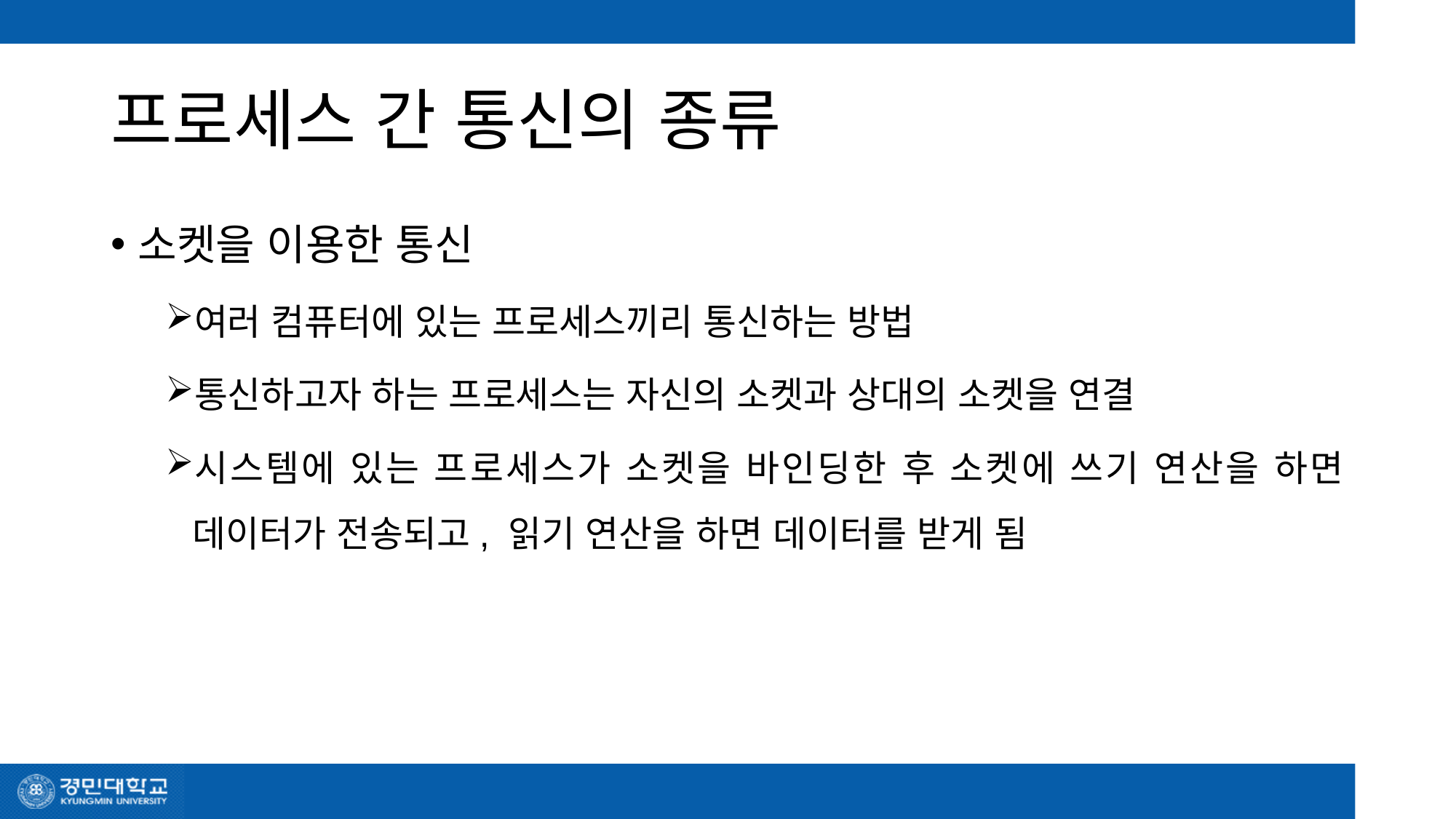

# 프로세스 간 통신의 종류
소켓을 이용한 통신
여러 컴퓨터에 있는 프로세스끼리 통신하는 방법
통신하고자 하는 프로세스는 자신의 소켓과 상대의 소켓을 연결
시스템에 있는 프로세스가 소켓을 바인딩한 후 소켓에 쓰기 연산을 하면 데이터가 전송되고, 읽기 연산을 하면 데이터를 받게 됨